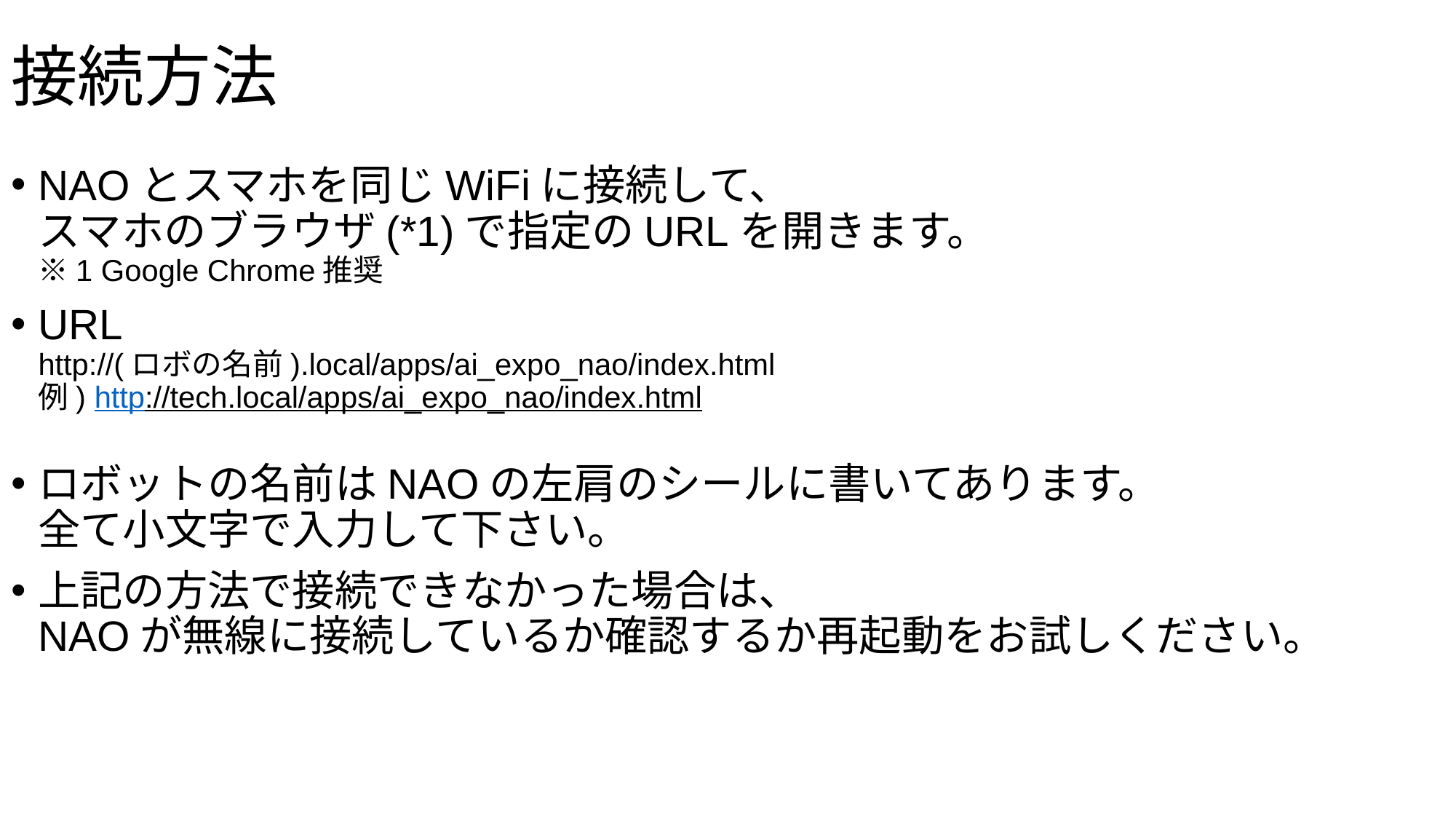

# 接続方法
NAOとスマホを同じWiFiに接続して、
スマホのブラウザ(*1)で指定のURLを開きます。
※1 Google Chrome推奨
URL
http://(ロボの名前).local/apps/ai_expo_nao/index.html
例) http://tech.local/apps/ai_expo_nao/index.html
ロボットの名前はNAOの左肩のシールに書いてあります。
全て小文字で入力して下さい。
上記の方法で接続できなかった場合は、
NAOが無線に接続しているか確認するか再起動をお試しください。